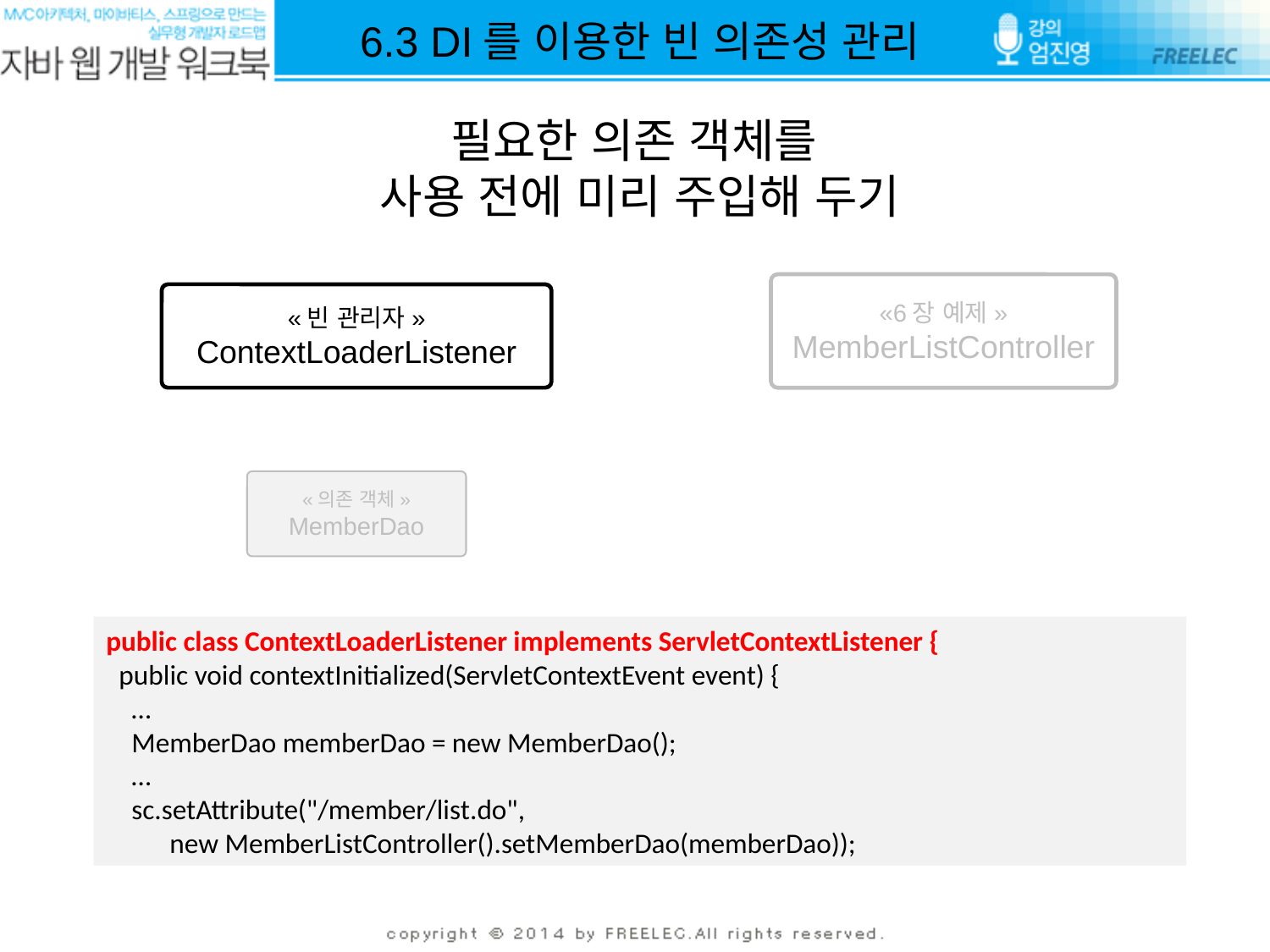

6.3 DI를 이용한 빈 의존성 관리
필요한 의존 객체를
사용 전에 미리 주입해 두기
«6장 예제»
MemberListController
«빈 관리자»
ContextLoaderListener
«의존 객체»
MemberDao
public class ContextLoaderListener implements ServletContextListener {
  public void contextInitialized(ServletContextEvent event) {
    …
    MemberDao memberDao = new MemberDao();
    …
    sc.setAttribute("/member/list.do",
          new MemberListController().setMemberDao(memberDao));